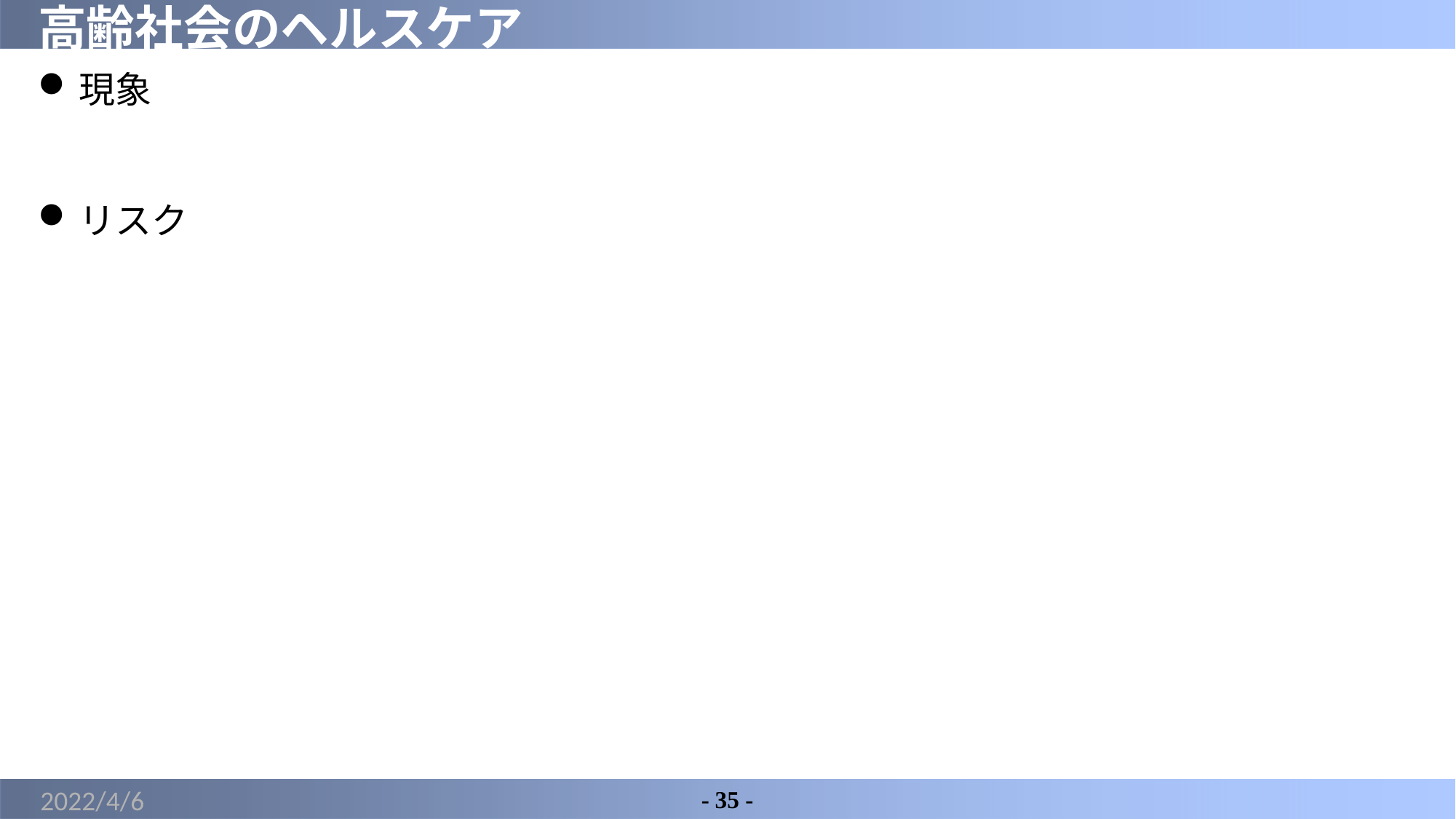

# 高齢社会のヘルスケア
現象

リスク

2022/4/6
- 35 -